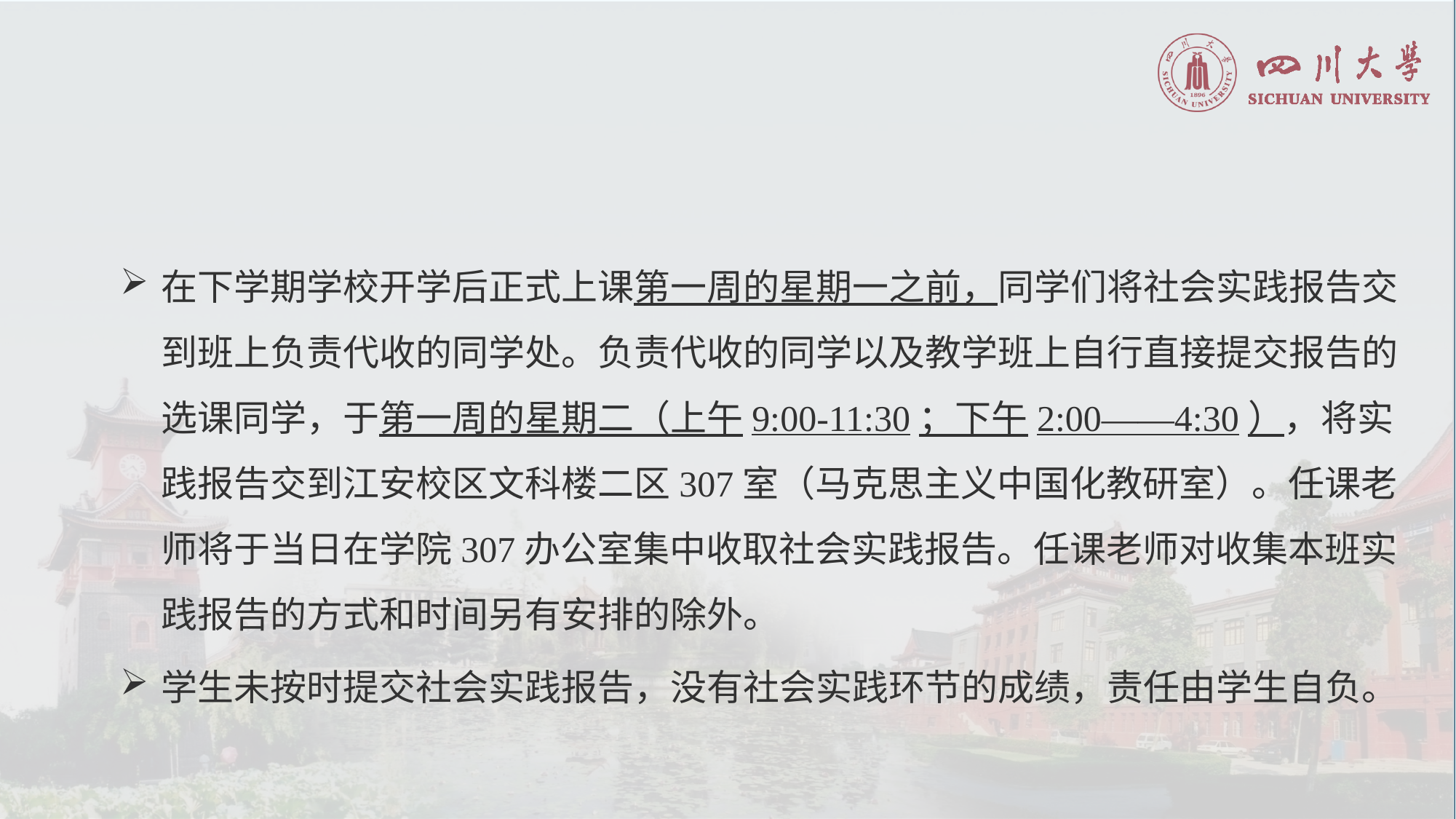

#
在下学期学校开学后正式上课第一周的星期一之前，同学们将社会实践报告交到班上负责代收的同学处。负责代收的同学以及教学班上自行直接提交报告的选课同学，于第一周的星期二（上午9:00-11:30；下午2:00——4:30），将实践报告交到江安校区文科楼二区307室（马克思主义中国化教研室）。任课老师将于当日在学院307办公室集中收取社会实践报告。任课老师对收集本班实践报告的方式和时间另有安排的除外。
学生未按时提交社会实践报告，没有社会实践环节的成绩，责任由学生自负。